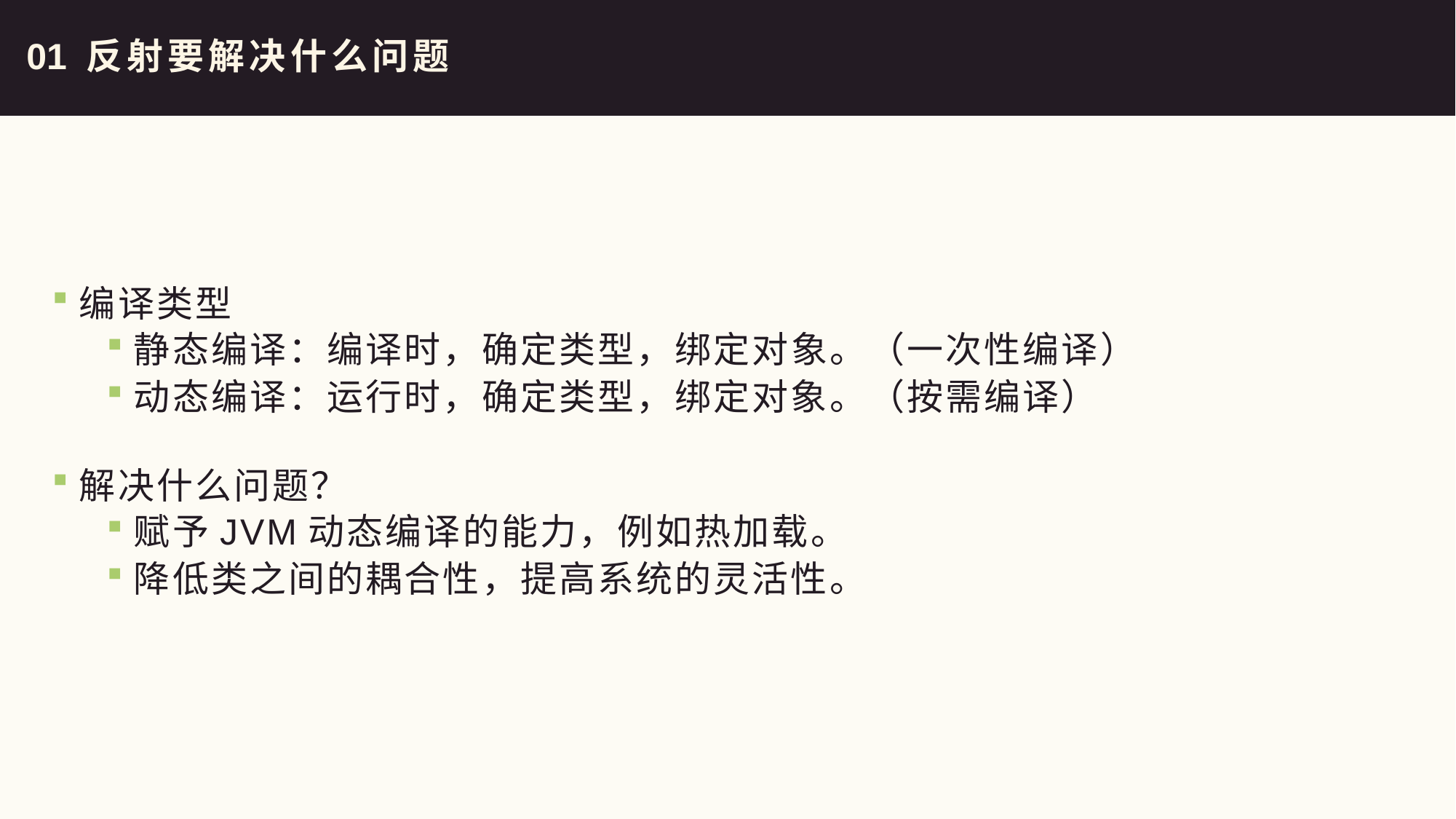

01 反射要解决什么问题
编译类型
静态编译：编译时，确定类型，绑定对象。（一次性编译）
动态编译：运行时，确定类型，绑定对象。（按需编译）
解决什么问题？
赋予JVM动态编译的能力，例如热加载。
降低类之间的耦合性，提高系统的灵活性。